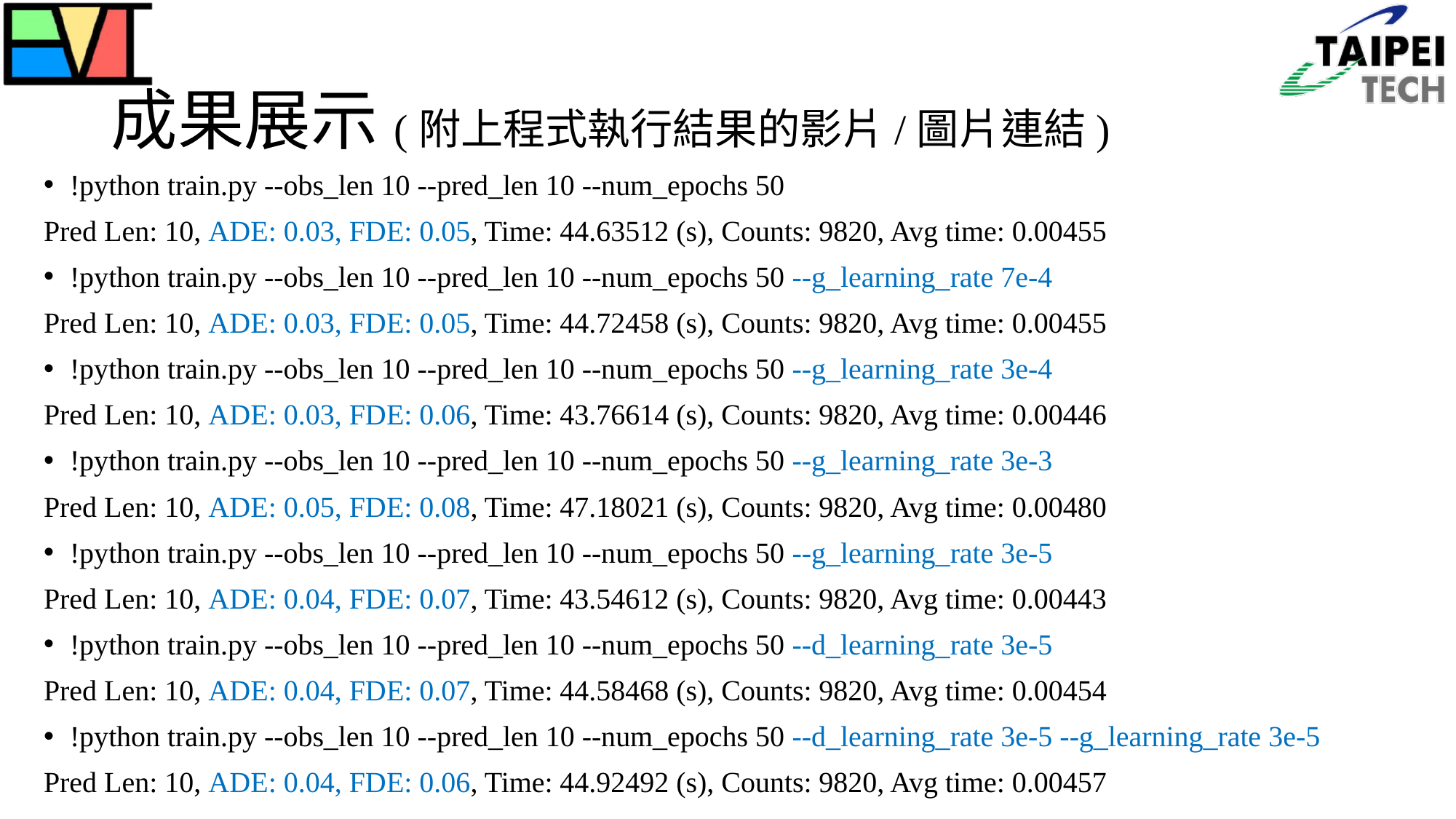

# 成果展示(附上程式執行結果的影片/圖片連結)
!python train.py --obs_len 10 --pred_len 10 --num_epochs 50
Pred Len: 10, ADE: 0.03, FDE: 0.05, Time: 44.63512 (s), Counts: 9820, Avg time: 0.00455
!python train.py --obs_len 10 --pred_len 10 --num_epochs 50 --g_learning_rate 7e-4
Pred Len: 10, ADE: 0.03, FDE: 0.05, Time: 44.72458 (s), Counts: 9820, Avg time: 0.00455
!python train.py --obs_len 10 --pred_len 10 --num_epochs 50 --g_learning_rate 3e-4
Pred Len: 10, ADE: 0.03, FDE: 0.06, Time: 43.76614 (s), Counts: 9820, Avg time: 0.00446
!python train.py --obs_len 10 --pred_len 10 --num_epochs 50 --g_learning_rate 3e-3
Pred Len: 10, ADE: 0.05, FDE: 0.08, Time: 47.18021 (s), Counts: 9820, Avg time: 0.00480
!python train.py --obs_len 10 --pred_len 10 --num_epochs 50 --g_learning_rate 3e-5
Pred Len: 10, ADE: 0.04, FDE: 0.07, Time: 43.54612 (s), Counts: 9820, Avg time: 0.00443
!python train.py --obs_len 10 --pred_len 10 --num_epochs 50 --d_learning_rate 3e-5
Pred Len: 10, ADE: 0.04, FDE: 0.07, Time: 44.58468 (s), Counts: 9820, Avg time: 0.00454
!python train.py --obs_len 10 --pred_len 10 --num_epochs 50 --d_learning_rate 3e-5 --g_learning_rate 3e-5
Pred Len: 10, ADE: 0.04, FDE: 0.06, Time: 44.92492 (s), Counts: 9820, Avg time: 0.00457